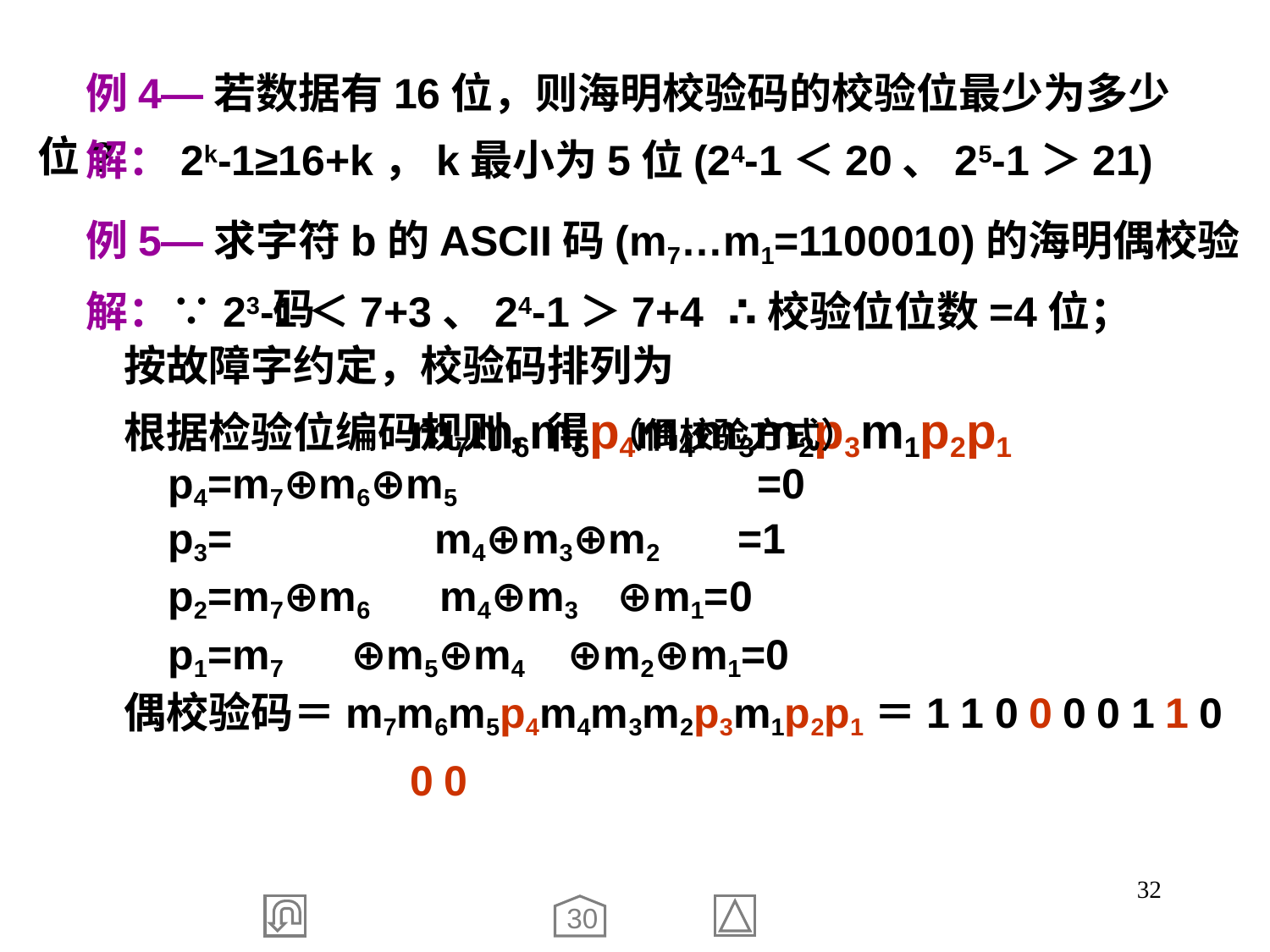

例4—若数据有16位，则海明校验码的校验位最少为多少位?
    解：2k-1≥16+k，k最小为5位(24-1＜20、25-1＞21)
    例5—求字符b的ASCII码(m7…m1=1100010)的海明偶校验码
    解：∵23-1＜7+3、24-1＞7+4  ∴校验位位数=4位；
        按故障字约定，校验码排列为m7m6m5p4m4m3m2p3m1p2p1
        根据检验位编码规则，得  （偶校验方式）
           p4=m7⊕m6⊕m5                             =0
           p3=                      m4⊕m3⊕m2         =1
           p2=m7⊕m6         m4⊕m3     ⊕m1=0
           p1=m7           ⊕m5⊕m4    ⊕m2⊕m1=0
        偶校验码＝m7m6m5p4m4m3m2p3m1p2p1＝1 1 0 0 0 0 1 1 0 0 0
32

30